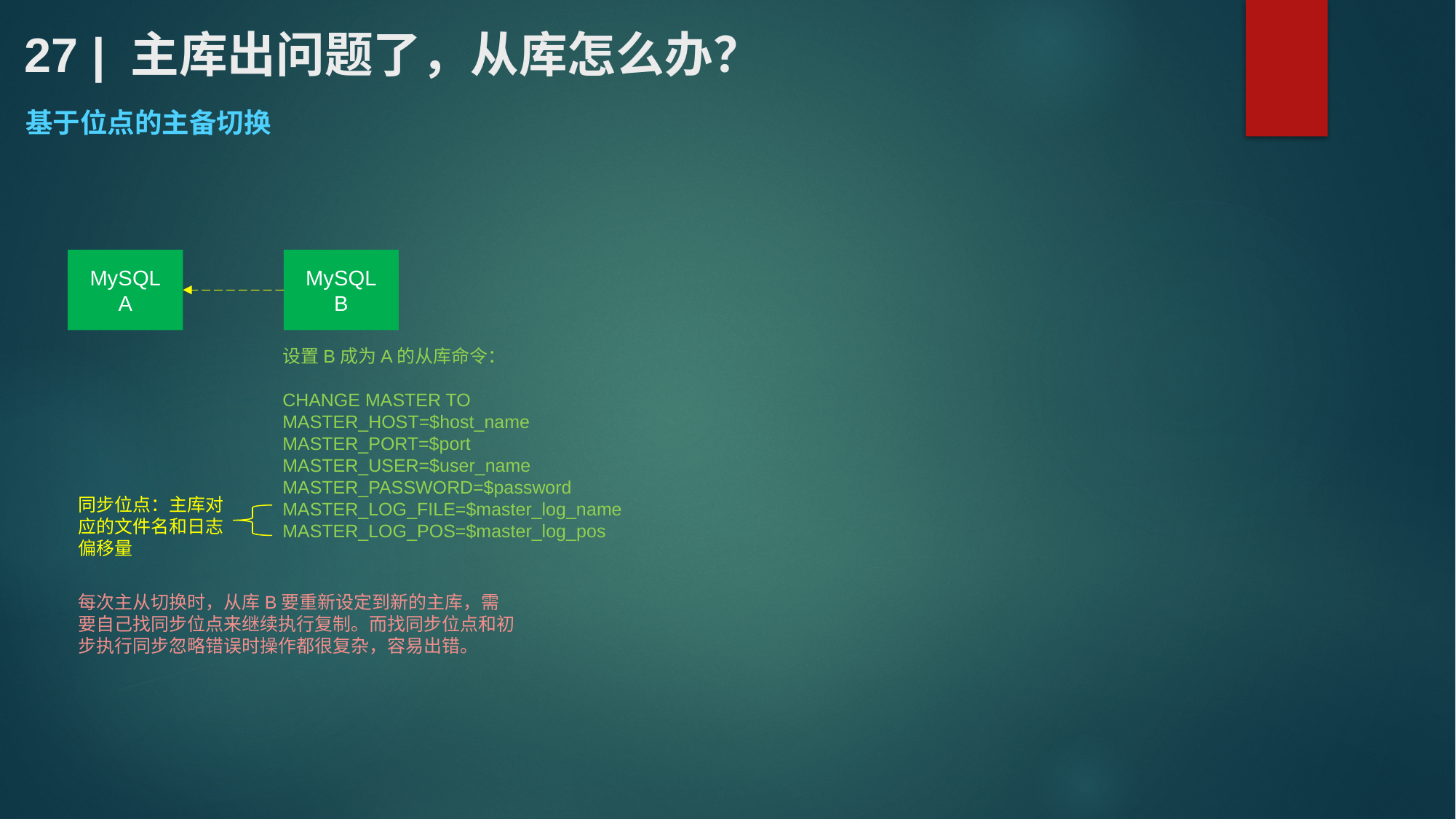

# 27 | 主库出问题了，从库怎么办？
基于位点的主备切换
MySQL
A
MySQL
B
设置B成为A的从库命令：

CHANGE MASTER TO
MASTER_HOST=$host_name
MASTER_PORT=$port
MASTER_USER=$user_name
MASTER_PASSWORD=$password
MASTER_LOG_FILE=$master_log_name
MASTER_LOG_POS=$master_log_pos
同步位点：主库对应的文件名和日志偏移量

每次主从切换时，从库B要重新设定到新的主库，需要自己找同步位点来继续执行复制。而找同步位点和初步执行同步忽略错误时操作都很复杂，容易出错。